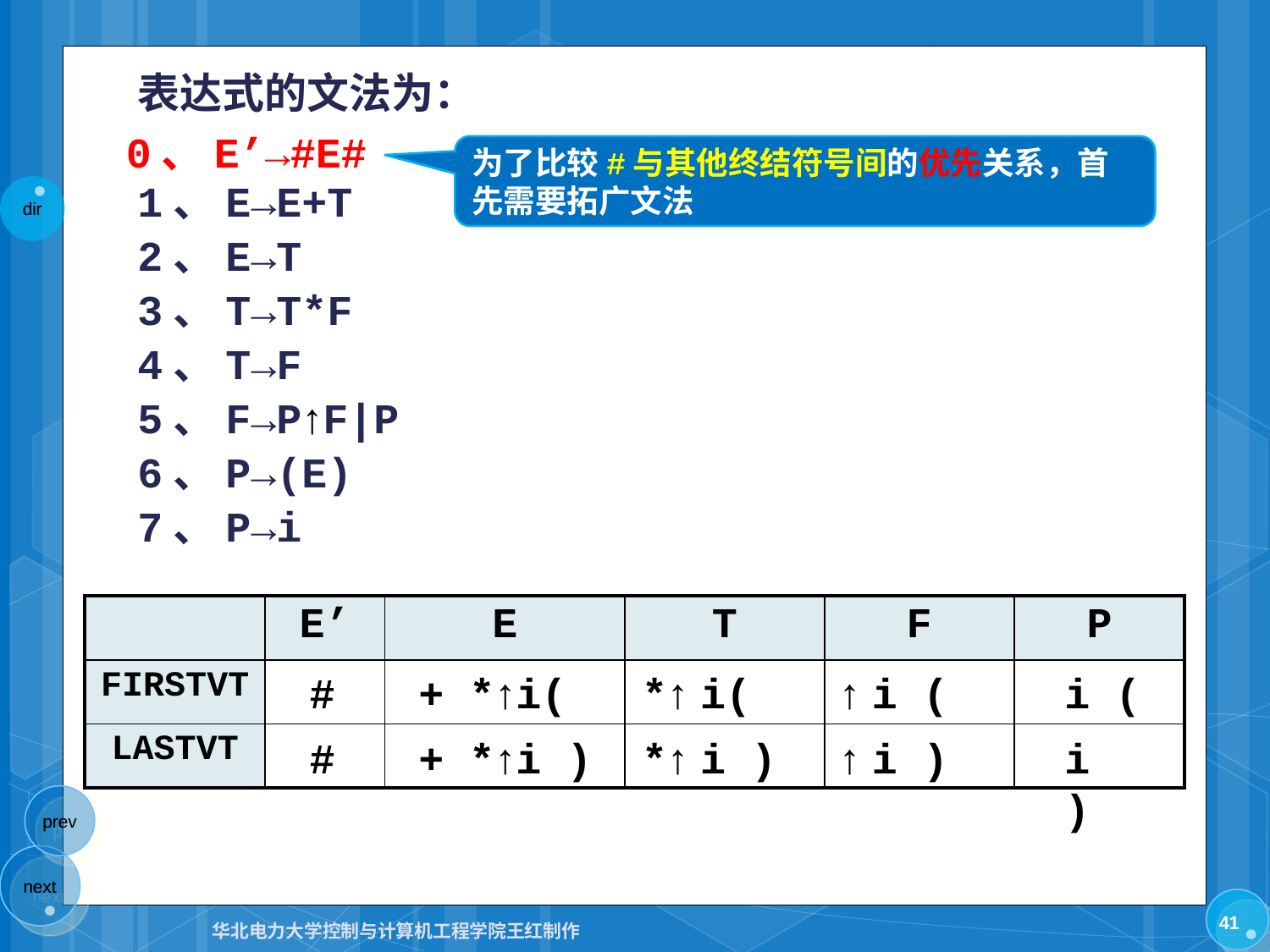

表达式的文法为：

1、E→E+T
2、E→T
3、T→T*F
4、T→F
5、F→P↑F|P
6、P→(E)
7、P→i
0、E’→#E#
为了比较#与其他终结符号间的优先关系，首先需要拓广文法
|  | E’ | E | T | F | P |
| --- | --- | --- | --- | --- | --- |
| FIRSTVT |  |  |  |  |  |
| LASTVT |  |  |  |  |  |
#
+ *↑i(
*↑ i(
↑ i (
i (
#
+ *↑i )
*↑ i )
↑ i )
i )
41
华北电力大学控制与计算机工程学院王红制作